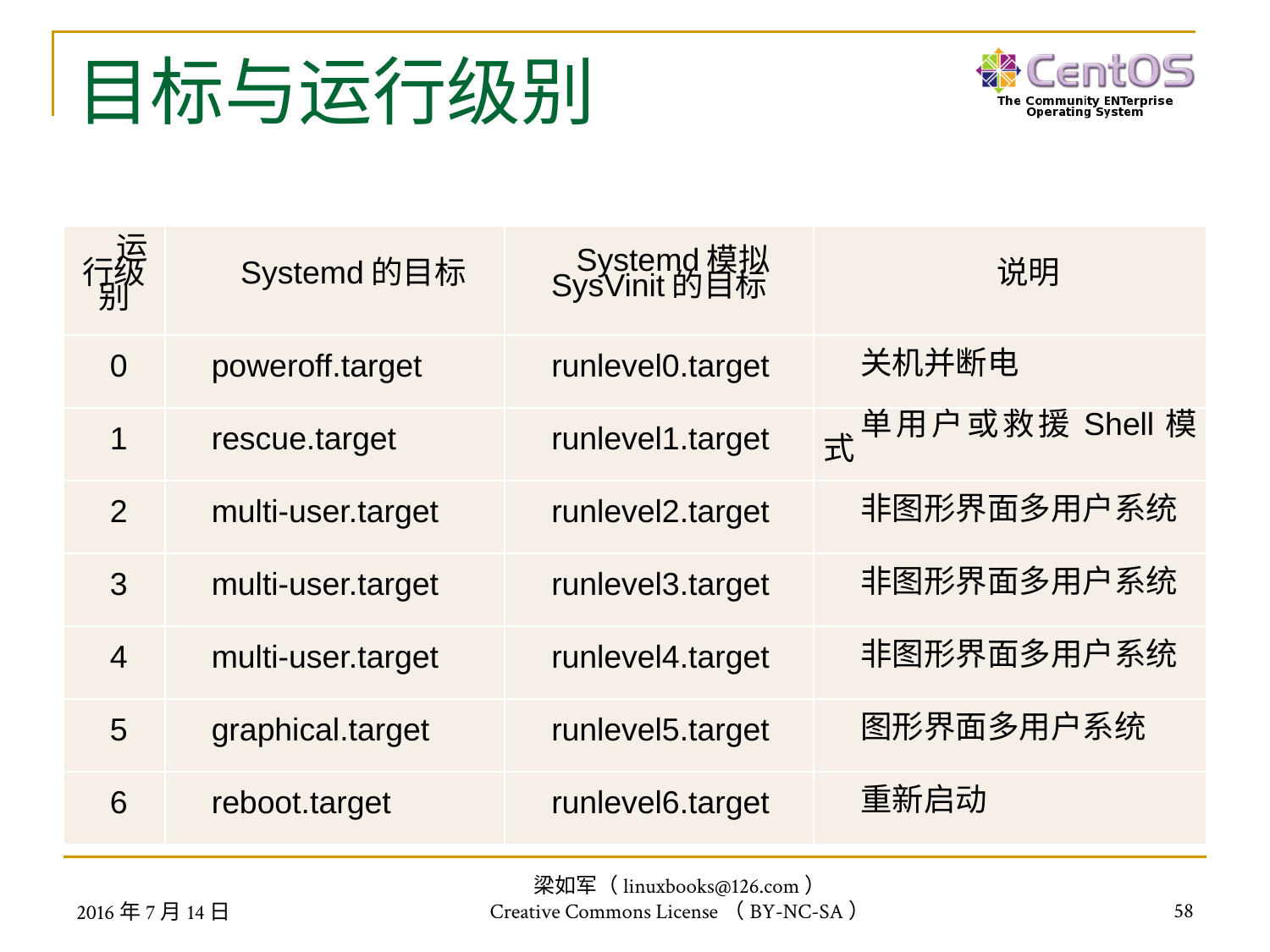

# 目标与运行级别
| 运行级别 | Systemd的目标 | Systemd模拟SysVinit的目标 | 说明 |
| --- | --- | --- | --- |
| 0 | poweroff.target | runlevel0.target | 关机并断电 |
| 1 | rescue.target | runlevel1.target | 单用户或救援Shell模式 |
| 2 | multi-user.target | runlevel2.target | 非图形界面多用户系统 |
| 3 | multi-user.target | runlevel3.target | 非图形界面多用户系统 |
| 4 | multi-user.target | runlevel4.target | 非图形界面多用户系统 |
| 5 | graphical.target | runlevel5.target | 图形界面多用户系统 |
| 6 | reboot.target | runlevel6.target | 重新启动 |
梁如军（linuxbooks@126.com）
Creative Commons License（BY-NC-SA）
2016年7月14日
58